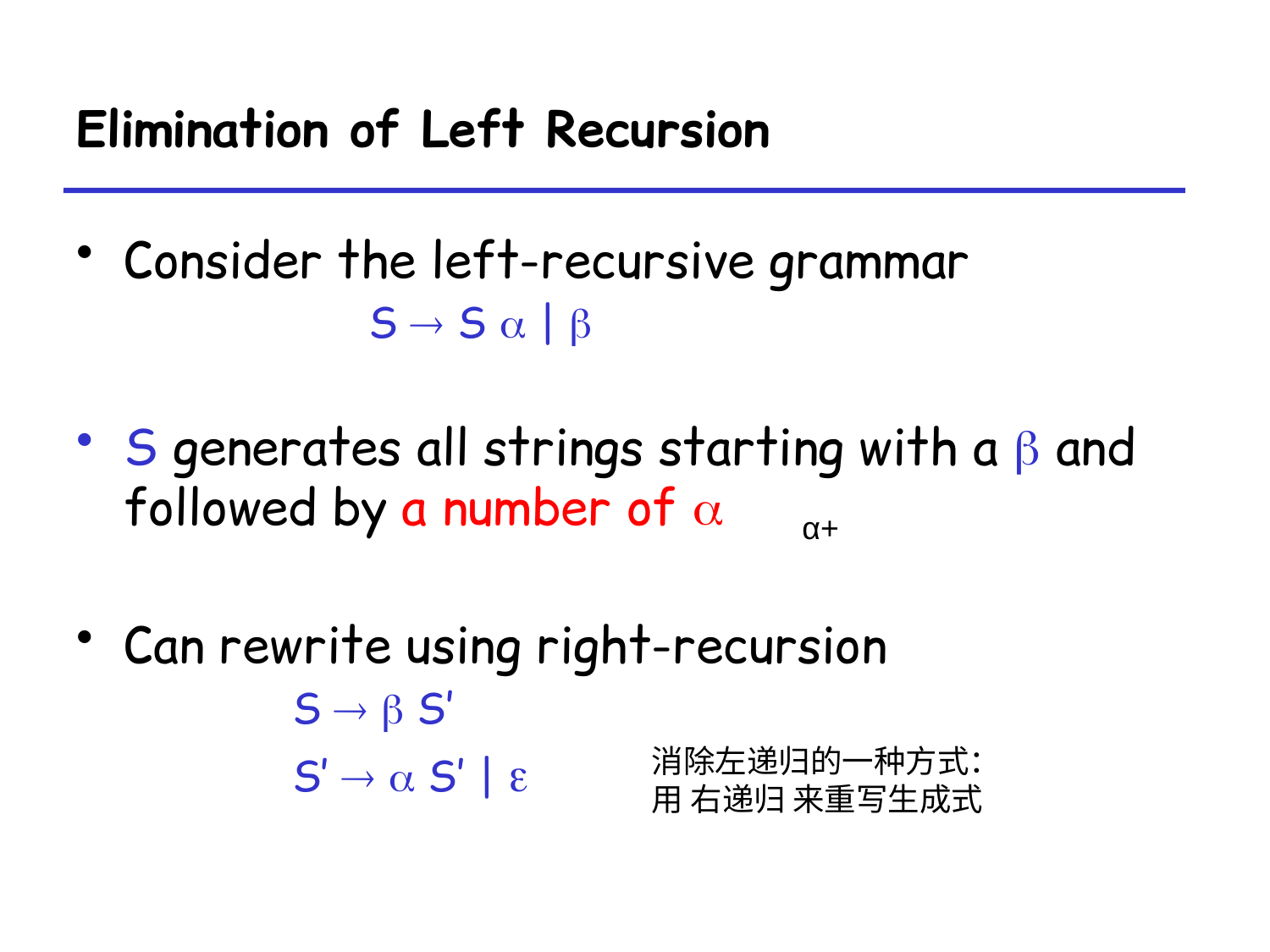

# Elimination of Left Recursion
Consider the left-recursive grammar
                       S → S α | β

S generates all strings starting with a β and followed by a number of α

Can rewrite using right-recursion
                 S → β S’
                 S’ → α S’ | ε
α+
消除左递归的一种方式：
用 右递归 来重写生成式
76